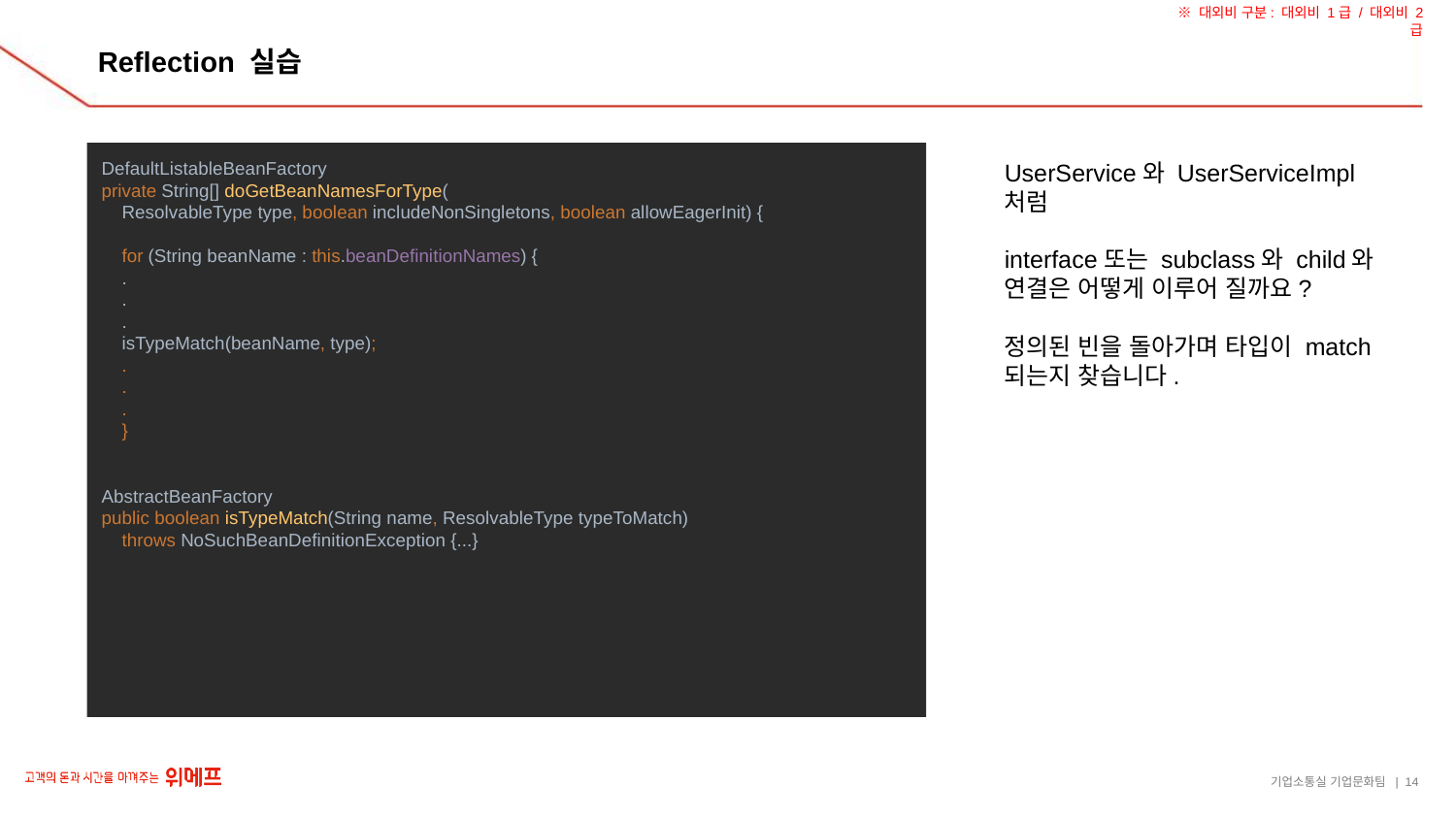

# Reflection 실습
DefaultListableBeanFactory
private String[] doGetBeanNamesForType(
    ResolvableType type, boolean includeNonSingletons, boolean allowEagerInit) {

    for (String beanName : this.beanDefinitionNames) {
    .
    .
    .
    isTypeMatch(beanName, type);
    .
    .
    .
    }

AbstractBeanFactory
public boolean isTypeMatch(String name, ResolvableType typeToMatch)
    throws NoSuchBeanDefinitionException {...}

UserService와 UserServiceImpl 처럼

interface또는 subclass와 child와 연결은 어떻게 이루어 질까요?

정의된 빈을 돌아가며 타입이 match되는지 찾습니다.